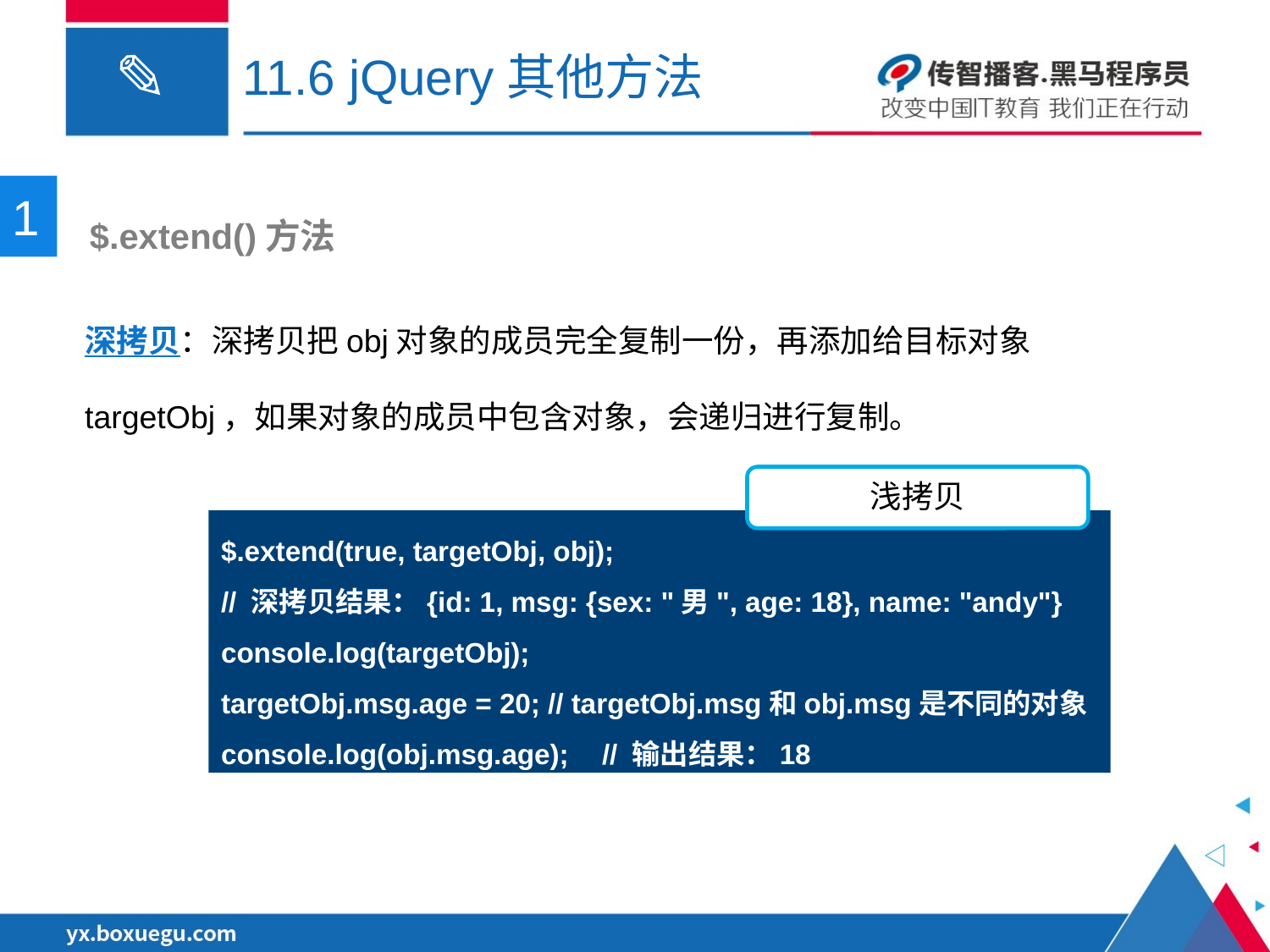

# 11.6 jQuery其他方法

1
  $.extend()方法
深拷贝：深拷贝把obj对象的成员完全复制一份，再添加给目标对象targetObj，如果对象的成员中包含对象，会递归进行复制。
浅拷贝

$.extend(true, targetObj, obj);
// 深拷贝结果：{id: 1, msg: {sex: "男", age: 18}, name: "andy"}
console.log(targetObj);
targetObj.msg.age = 20; // targetObj.msg和obj.msg是不同的对象
console.log(obj.msg.age);	// 输出结果：18